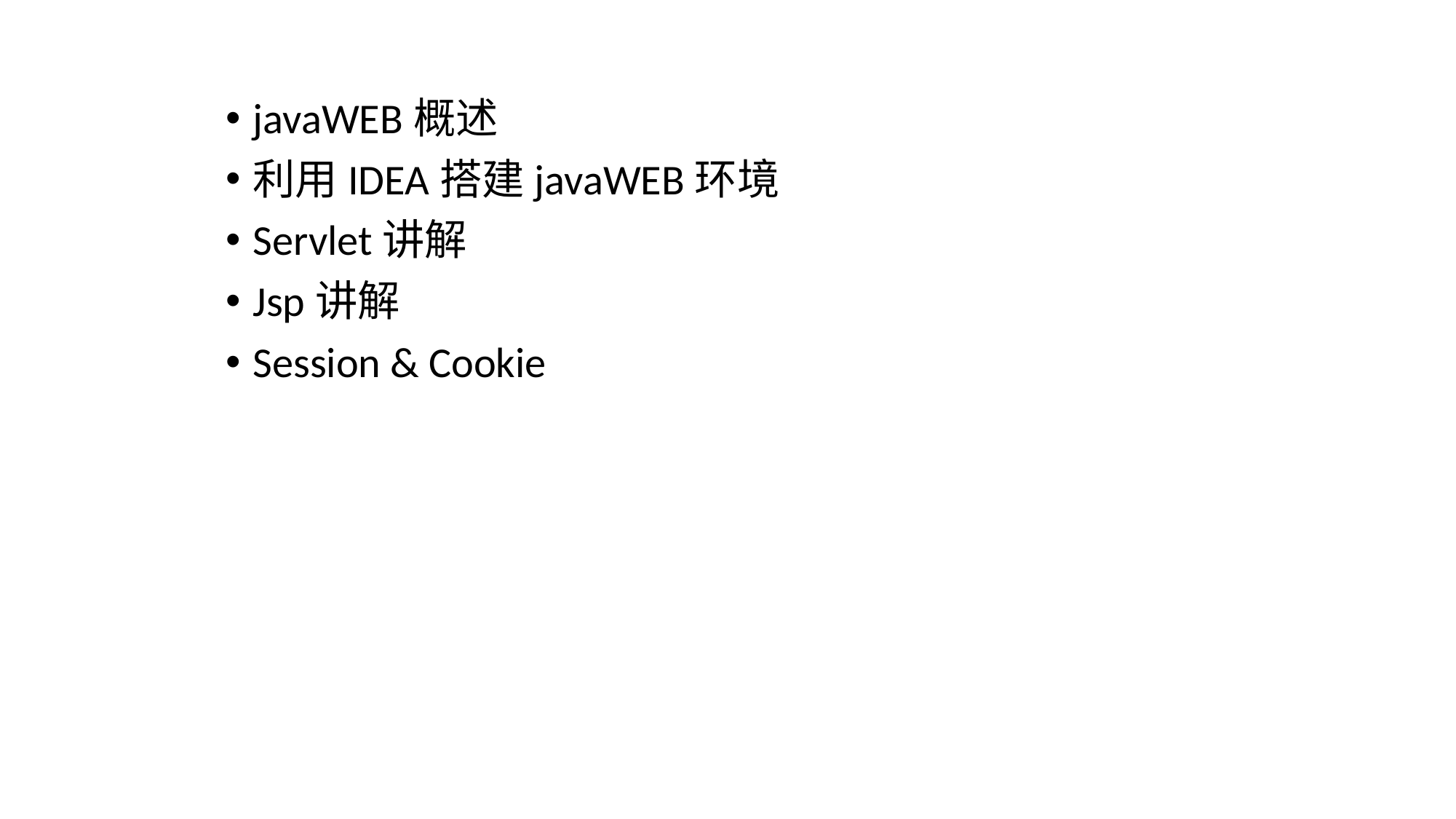

javaWEB概述
利用IDEA搭建javaWEB环境
Servlet讲解
Jsp讲解
Session & Cookie